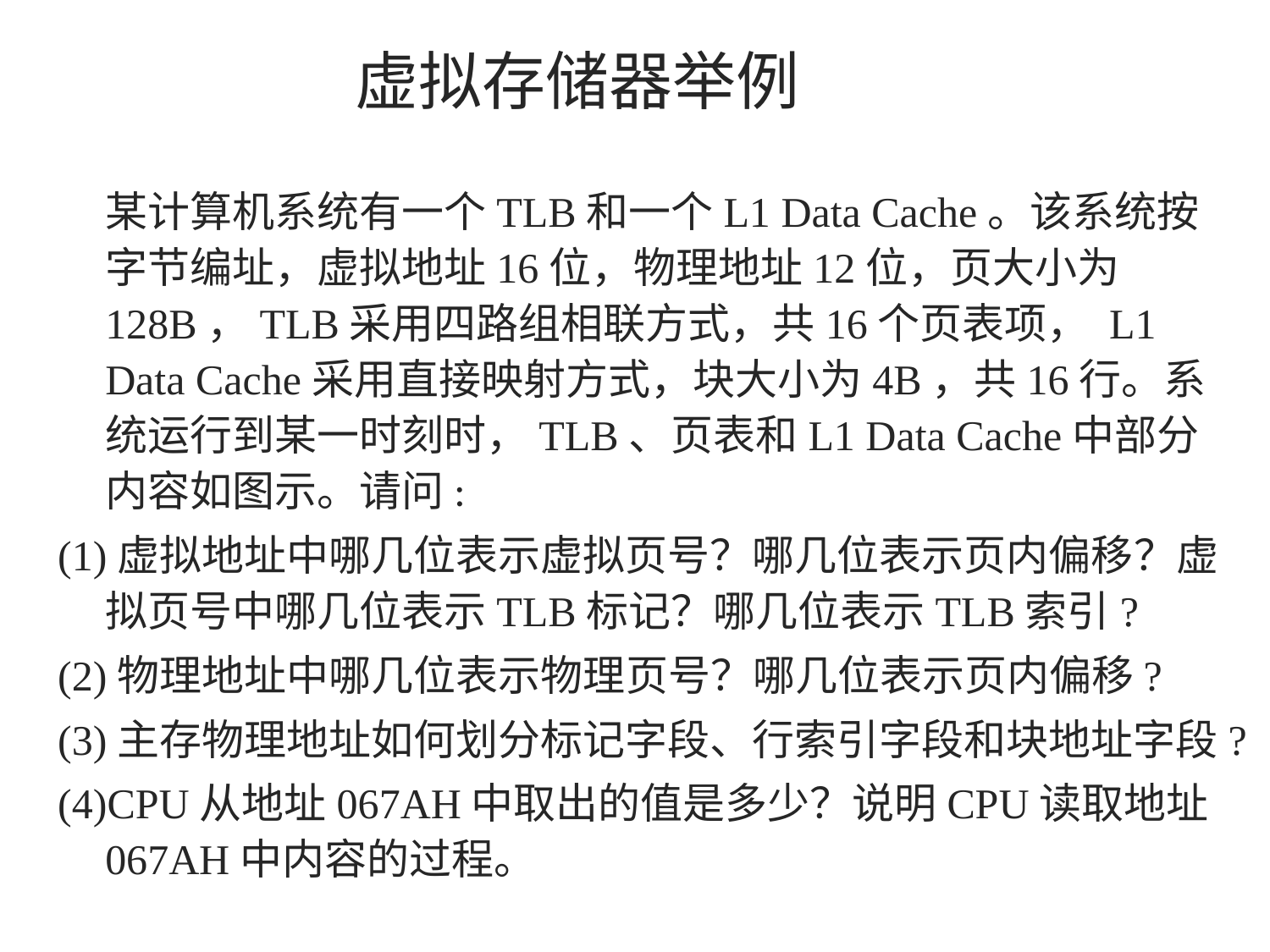

# 虚拟存储器举例
	某计算机系统有一个TLB和一个L1 Data Cache。该系统按字节编址，虚拟地址16位，物理地址12位，页大小为128B，TLB采用四路组相联方式，共16个页表项， L1 Data Cache采用直接映射方式，块大小为4B，共16行。系统运行到某一时刻时，TLB、页表和L1 Data Cache中部分内容如图示。请问:
(1)虚拟地址中哪几位表示虚拟页号？哪几位表示页内偏移？虚拟页号中哪几位表示TLB标记？哪几位表示TLB索引?
(2)物理地址中哪几位表示物理页号？哪几位表示页内偏移?
(3)主存物理地址如何划分标记字段、行索引字段和块地址字段?
(4)CPU从地址067AH中取出的值是多少？说明CPU读取地址067AH中内容的过程。